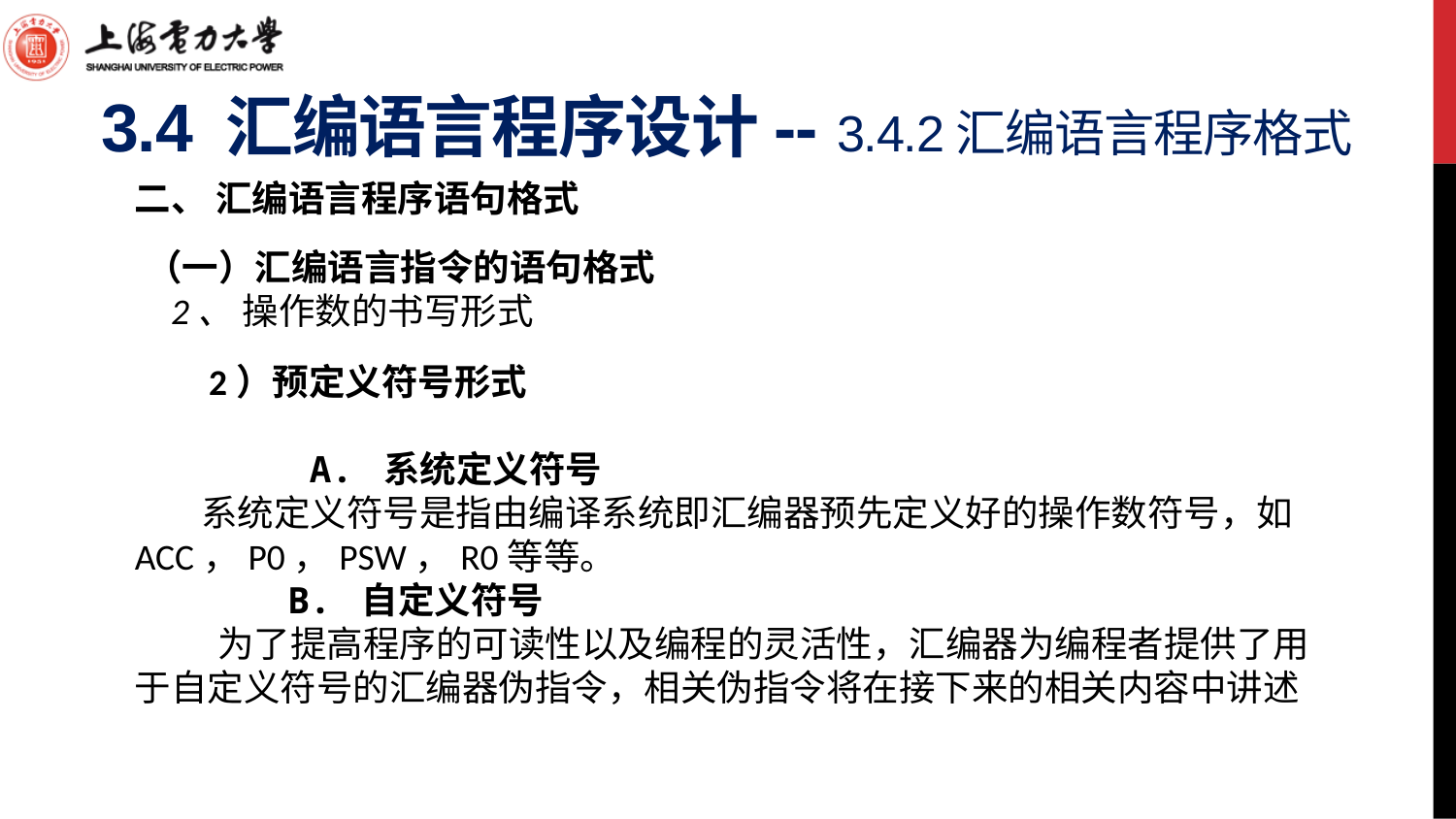

# 3.4 汇编语言程序设计-- 3.4.2汇编语言程序格式
二、 汇编语言程序语句格式

（一）汇编语言指令的语句格式
   2、 操作数的书写形式
         2）预定义符号形式

        A. 系统定义符号
       系统定义符号是指由编译系统即汇编器预先定义好的操作数符号，如ACC，P0，PSW，R0等等。
       B. 自定义符号
         为了提高程序的可读性以及编程的灵活性，汇编器为编程者提供了用于自定义符号的汇编器伪指令，相关伪指令将在接下来的相关内容中讲述